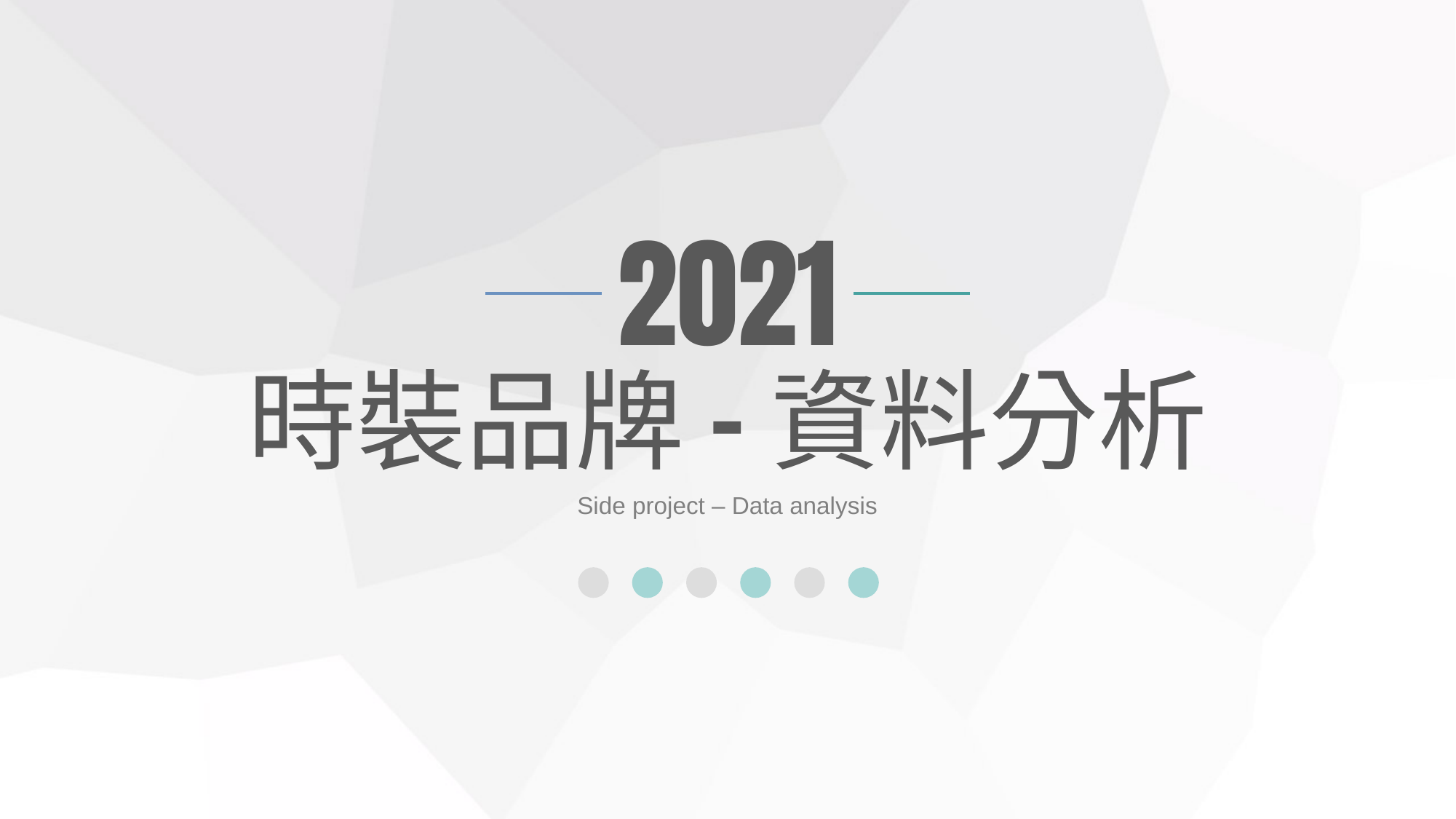

2021
時裝品牌-資料分析
Side project – Data analysis